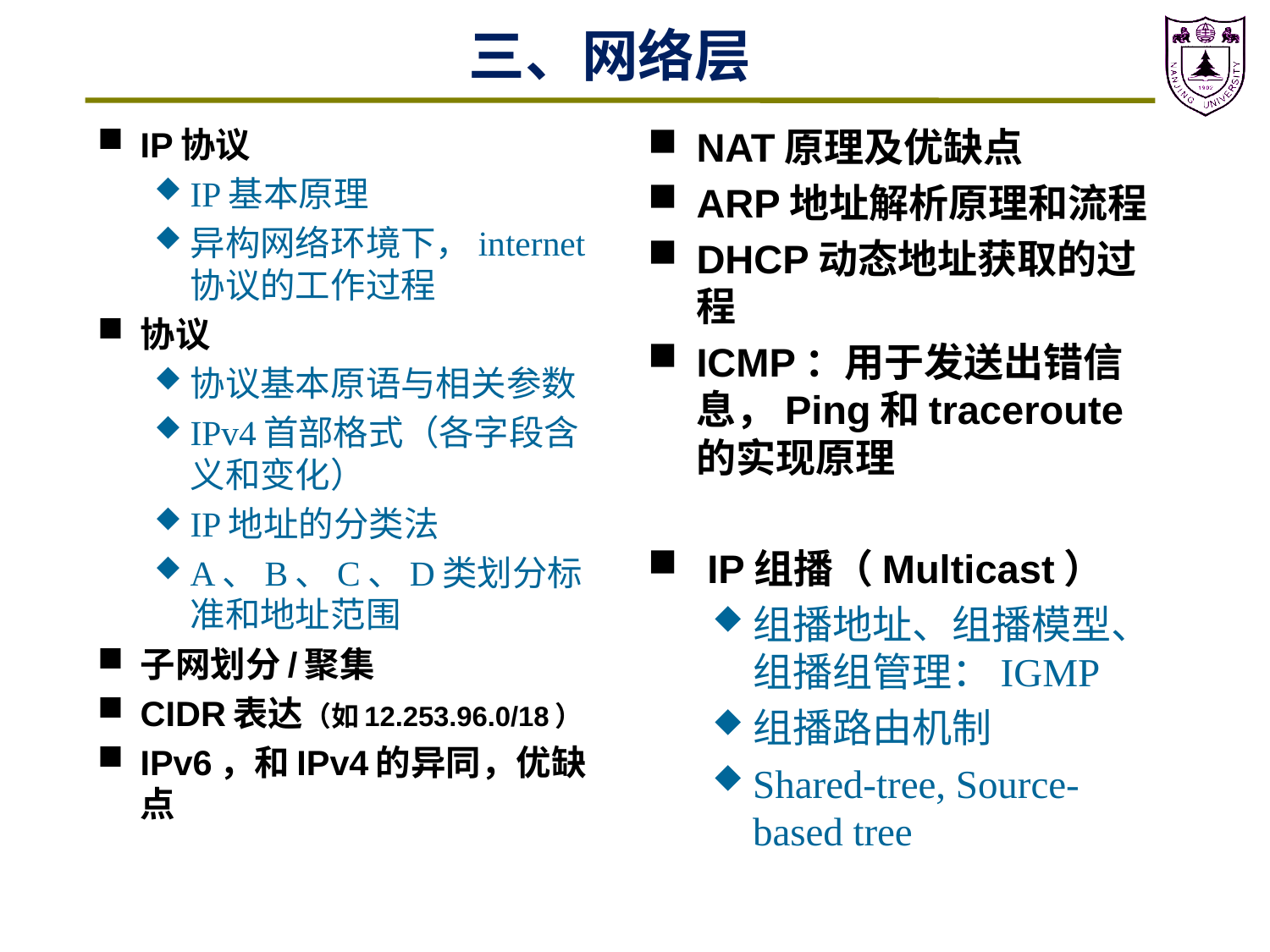

# 三、网络层
IP协议
IP基本原理
异构网络环境下，internet协议的工作过程
协议
协议基本原语与相关参数
IPv4首部格式（各字段含义和变化）
IP地址的分类法
A、B、C、D类划分标准和地址范围
子网划分/聚集
CIDR表达（如12.253.96.0/18）
IPv6，和IPv4的异同，优缺点

NAT原理及优缺点
ARP地址解析原理和流程
DHCP动态地址获取的过程
ICMP：用于发送出错信息，Ping和traceroute的实现原理

 IP组播（Multicast）
组播地址、组播模型、组播组管理：IGMP
组播路由机制
Shared-tree, Source-based tree